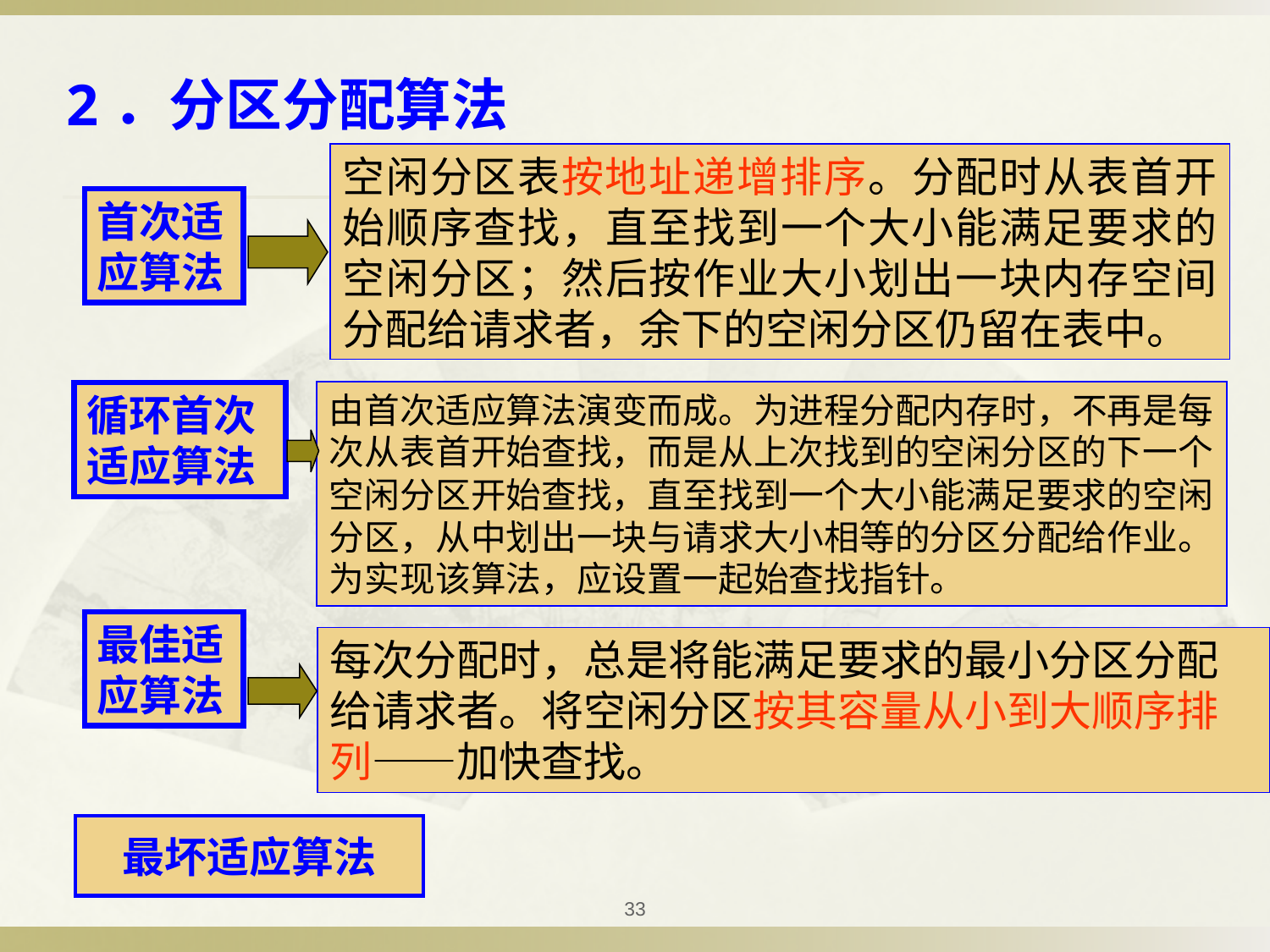

2．分区分配算法
空闲分区表按地址递增排序。分配时从表首开始顺序查找，直至找到一个大小能满足要求的空闲分区；然后按作业大小划出一块内存空间分配给请求者，余下的空闲分区仍留在表中。
首次适应算法

循环首次适应算法

最佳适应算法

由首次适应算法演变而成。为进程分配内存时，不再是每次从表首开始查找，而是从上次找到的空闲分区的下一个空闲分区开始查找，直至找到一个大小能满足要求的空闲分区，从中划出一块与请求大小相等的分区分配给作业。为实现该算法，应设置一起始查找指针。
每次分配时，总是将能满足要求的最小分区分配给请求者。将空闲分区按其容量从小到大顺序排列——加快查找。
最坏适应算法
33